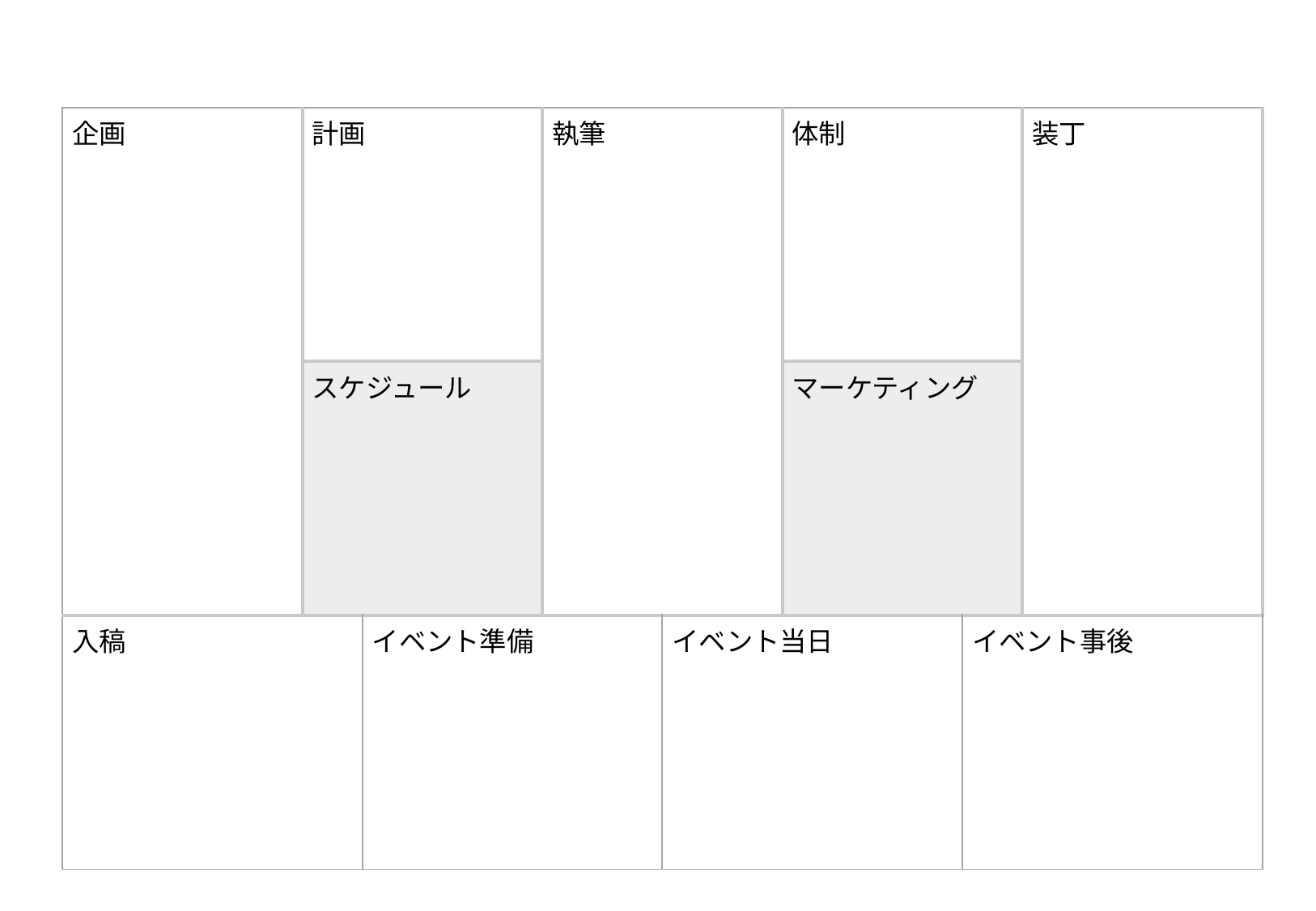

| 企画 | 計画 |  | 執筆 |  | 体制 |  | 装丁 |
| --- | --- | --- | --- | --- | --- | --- | --- |
|  | スケジュール |  |  |  | マーケティング |  |  |
| 入稿 |  | イベント準備 |  | イベント当日 |  | イベント事後 |  |